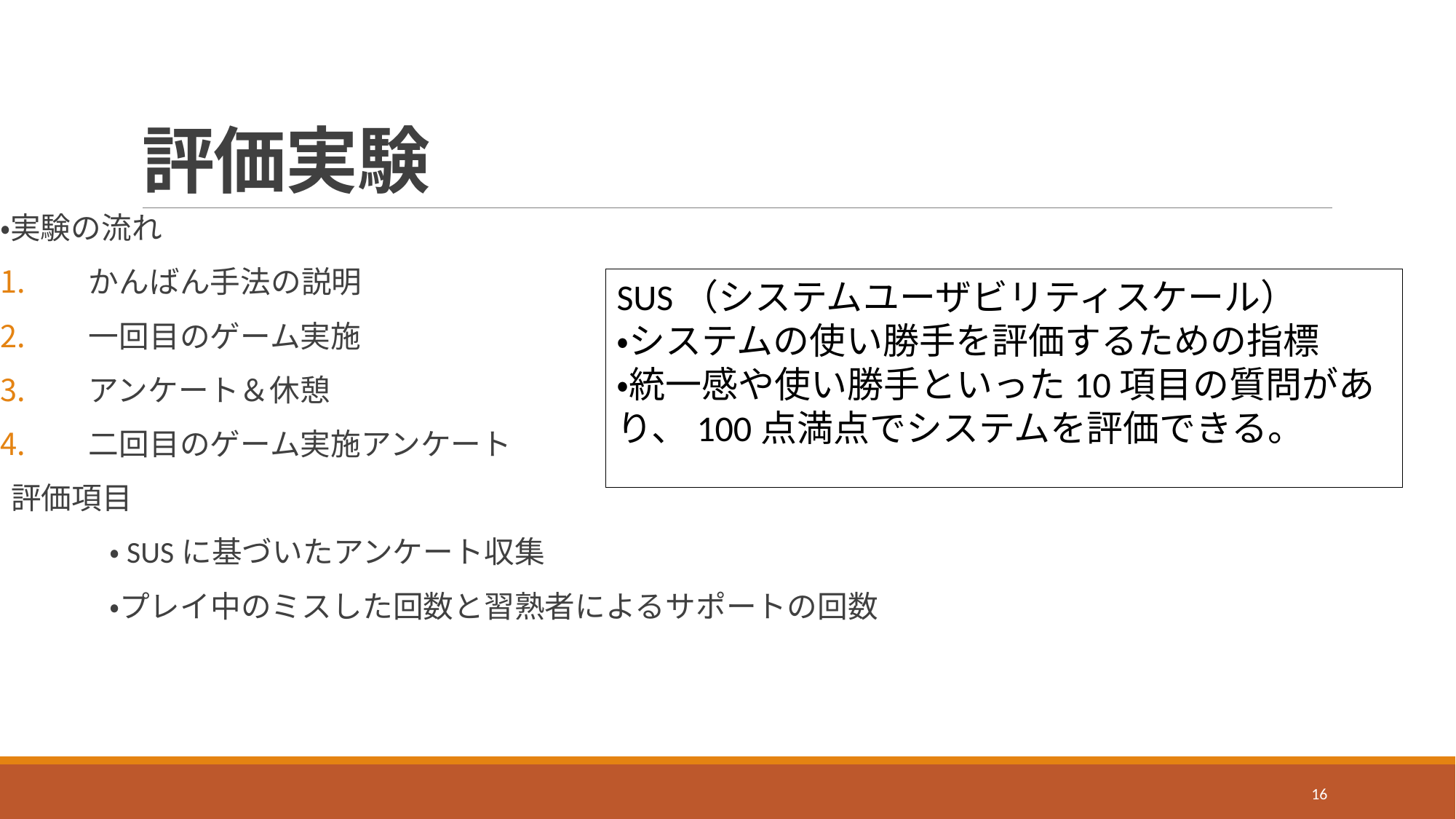

# 評価実験
・実験の流れ
かんばん手法の説明
一回目のゲーム実施
アンケート＆休憩
二回目のゲーム実施アンケート
評価項目
	・SUSに基づいたアンケート収集
	・プレイ中のミスした回数と習熟者によるサポートの回数

SUS（システムユーザビリティスケール）
・システムの使い勝手を評価するための指標
・統一感や使い勝手といった10項目の質問があり、100点満点でシステムを評価できる。

16